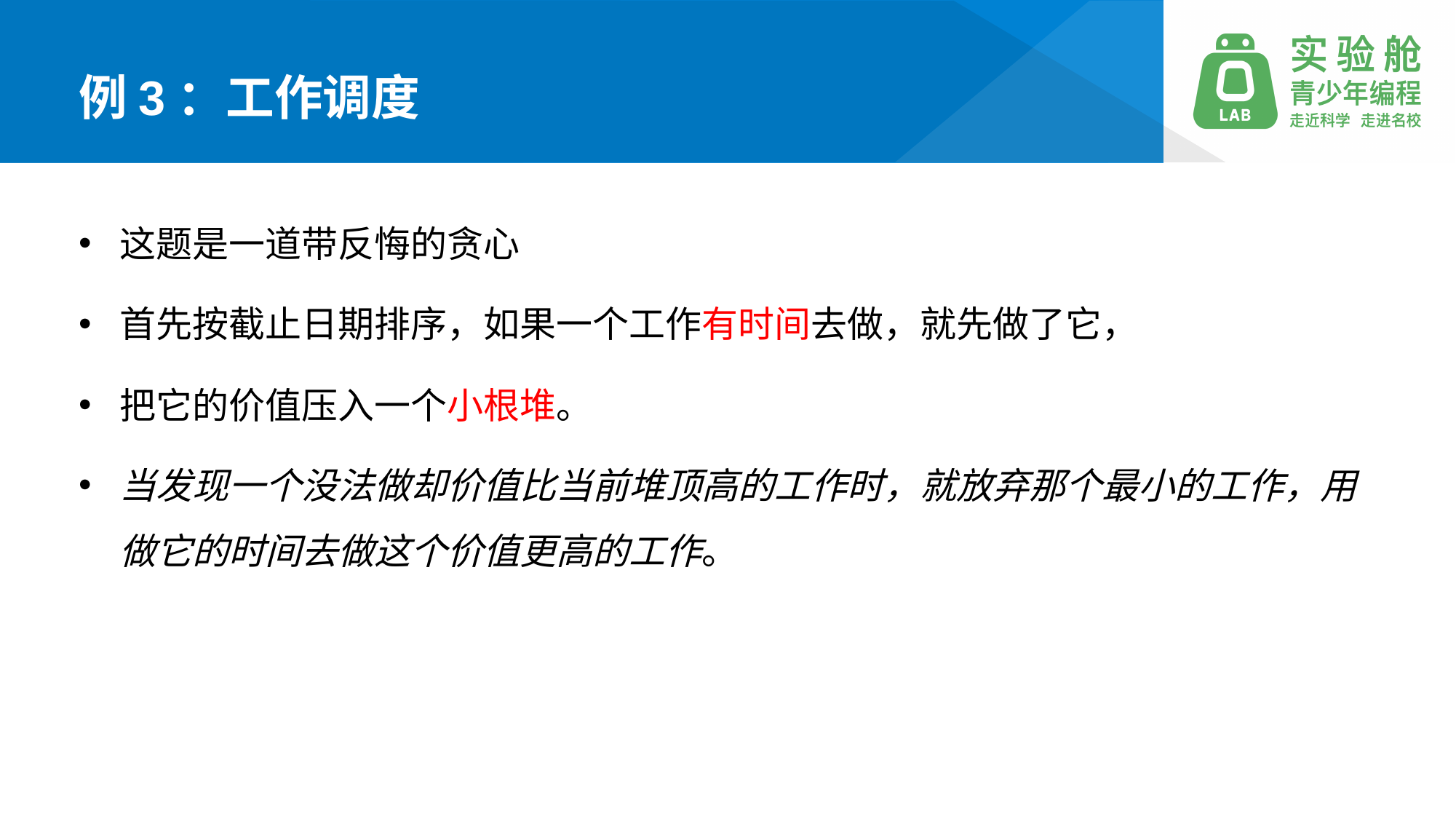

例3：工作调度
这题是一道带反悔的贪心
首先按截止日期排序，如果一个工作有时间去做，就先做了它，
把它的价值压入一个小根堆。
当发现一个没法做却价值比当前堆顶高的工作时，就放弃那个最小的工作，用做它的时间去做这个价值更高的工作。